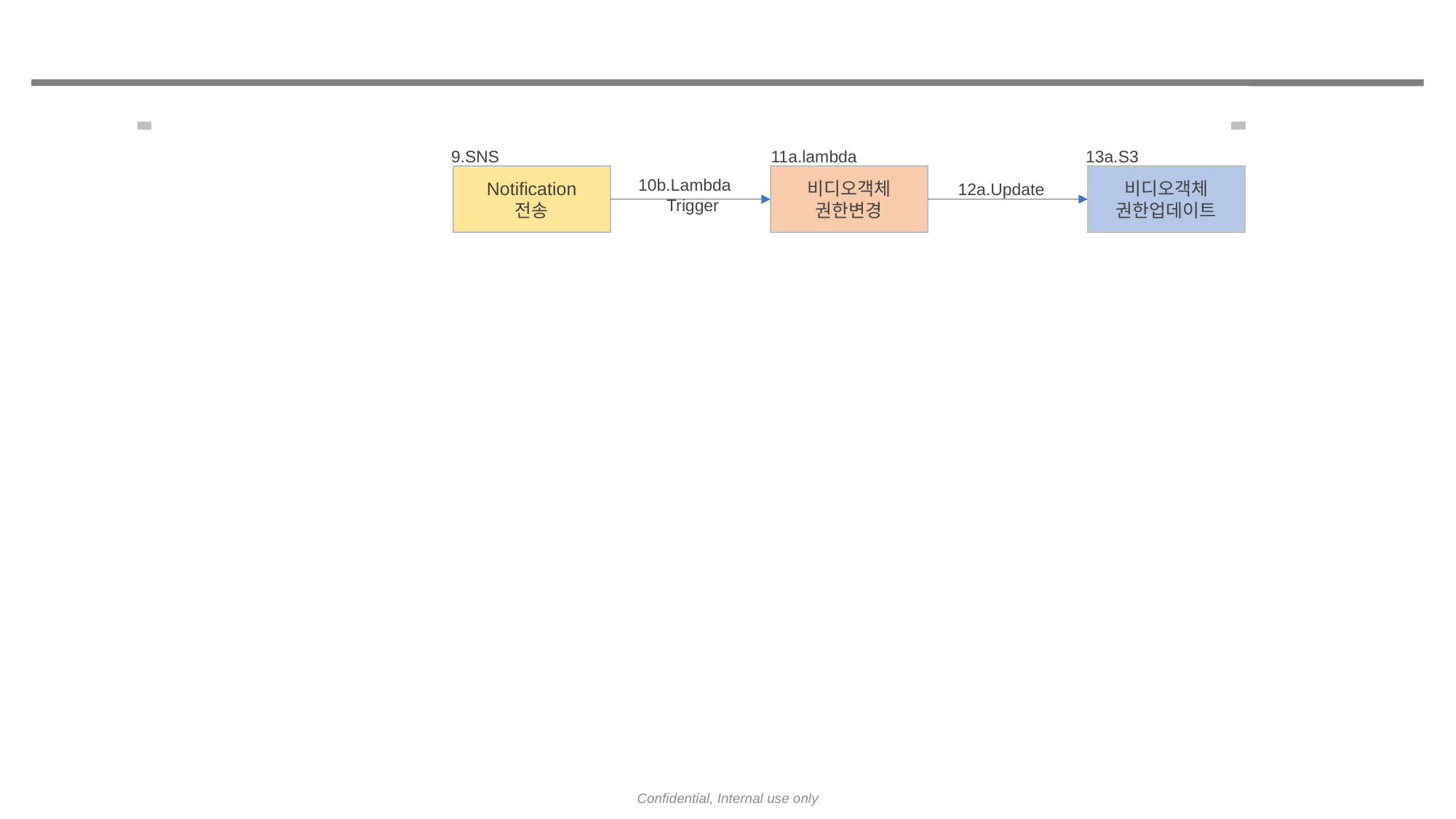

#

11a.lambda
13a.S3
9.SNS
비디오객체
권한변경
비디오객체
권한업데이트
Notification
전송
10b.Lambda
      Trigger
12a.Update
Confidential, Internal use only